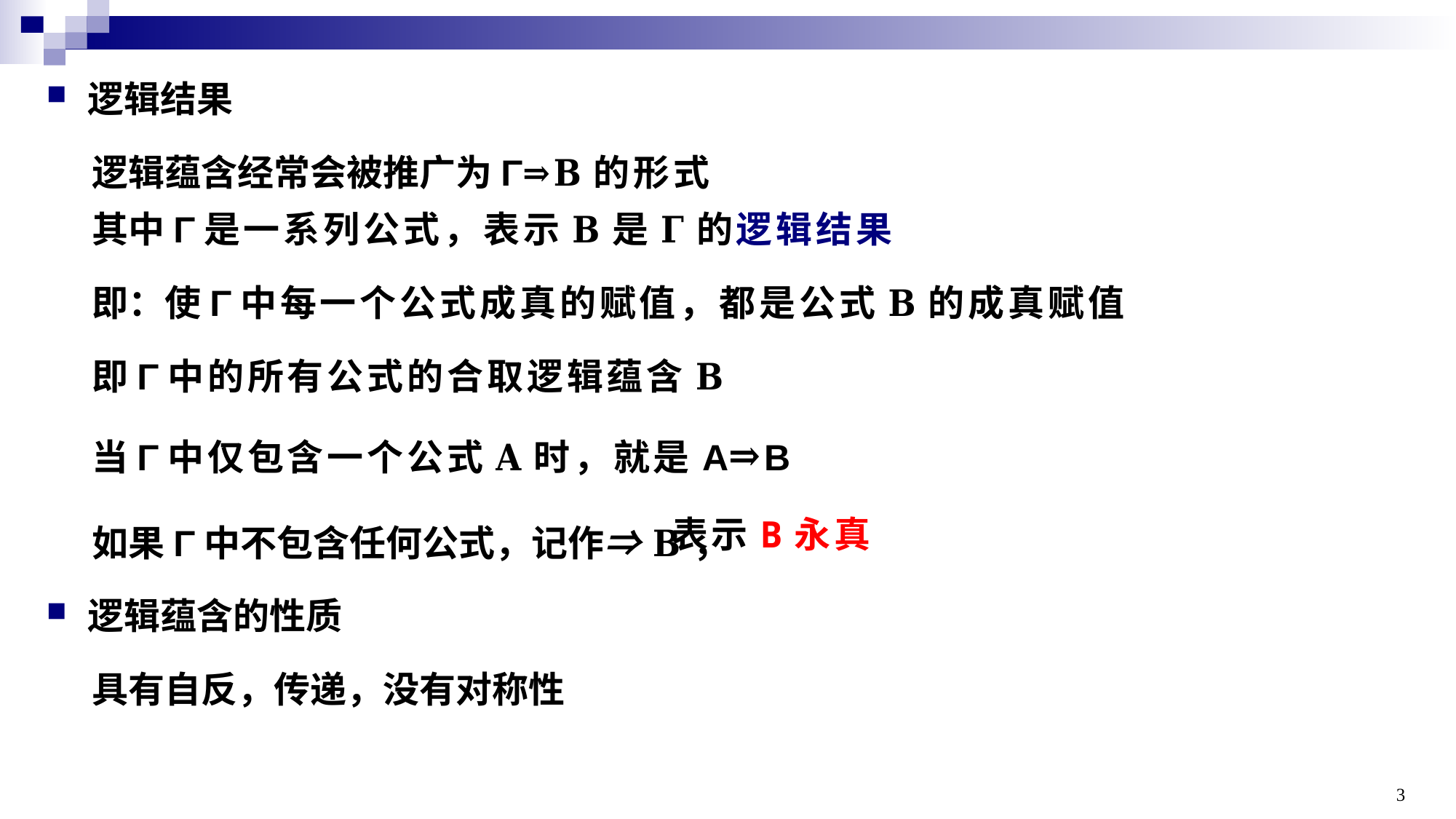

逻辑结果
逻辑蕴含经常会被推广为Γ⇒B的形式
其中Γ是一系列公式，表示B是Γ的逻辑结果
即：使Γ中每一个公式成真的赋值，都是公式B的成真赋值
即Γ中的所有公式的合取逻辑蕴含B
当Γ中仅包含一个公式A时，就是A⇒B
如果Γ中不包含任何公式，记作⇒B，
表示B永真
逻辑蕴含的性质
具有自反，传递，没有对称性
3